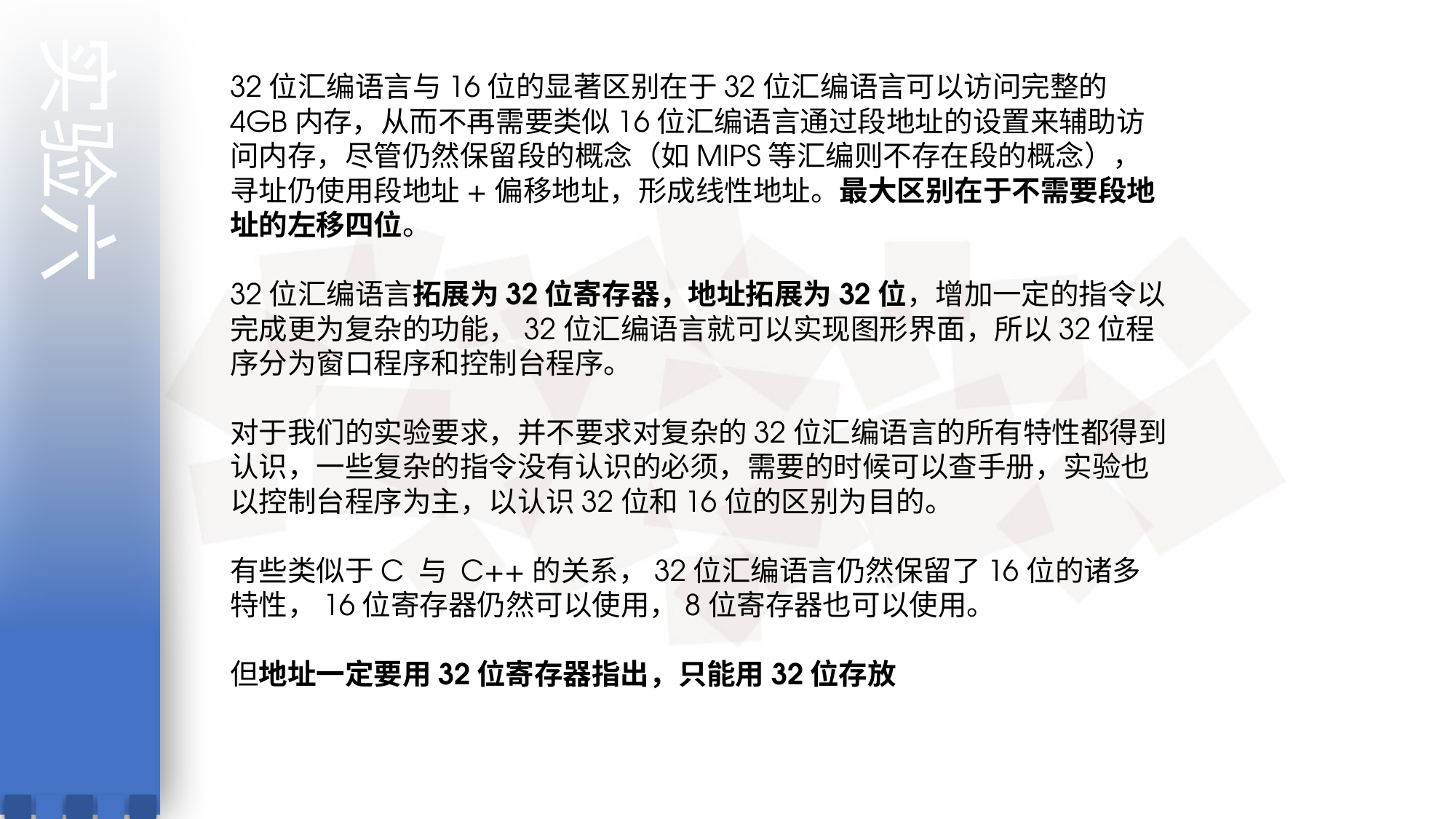

实验六

32位汇编语言与16位的显著区别在于32位汇编语言可以访问完整的4GB内存，从而不再需要类似16位汇编语言通过段地址的设置来辅助访问内存，尽管仍然保留段的概念（如MIPS等汇编则不存在段的概念），寻址仍使用段地址+偏移地址，形成线性地址。最大区别在于不需要段地址的左移四位。

32位汇编语言拓展为32位寄存器，地址拓展为32位，增加一定的指令以完成更为复杂的功能，32位汇编语言就可以实现图形界面，所以32位程序分为窗口程序和控制台程序。

对于我们的实验要求，并不要求对复杂的32位汇编语言的所有特性都得到认识，一些复杂的指令没有认识的必须，需要的时候可以查手册，实验也以控制台程序为主，以认识32位和16位的区别为目的。

有些类似于C 与 C++的关系，32位汇编语言仍然保留了16位的诸多特性，16位寄存器仍然可以使用，8位寄存器也可以使用。

但地址一定要用32位寄存器指出，只能用32位存放